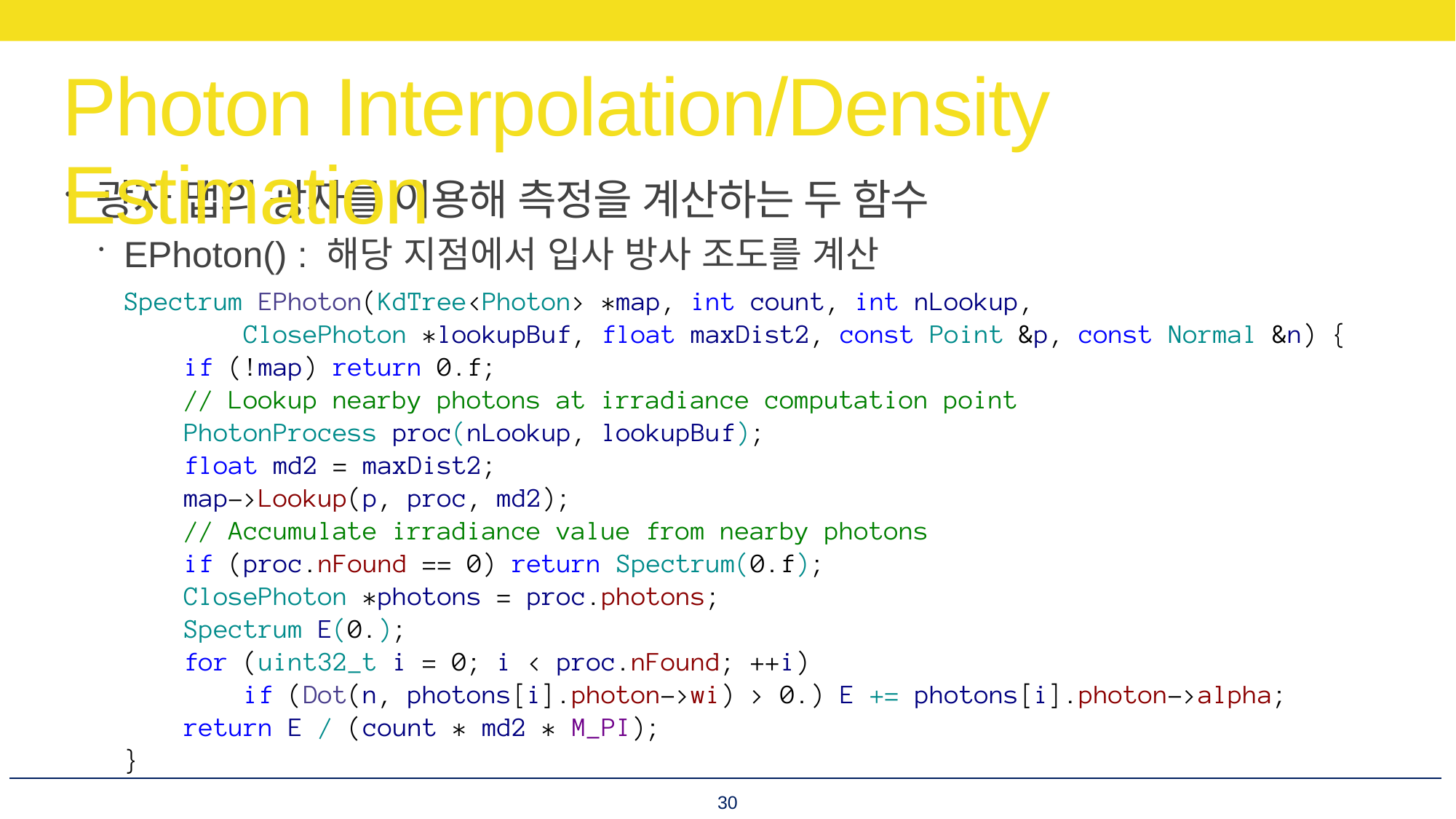

# Photon Interpolation/Density Estimation
광자 맵의 광자를 이용해 측정을 계산하는 두 함수
EPhoton() : 해당 지점에서 입사 방사 조도를 계산
Spectrum EPhoton(KdTree<Photon> *map, int count, int nLookup,
        ClosePhoton *lookupBuf, float maxDist2, const Point &p, const Normal &n) {
    if (!map) return 0.f;
    // Lookup nearby photons at irradiance computation point
    PhotonProcess proc(nLookup, lookupBuf);
    float md2 = maxDist2;
    map->Lookup(p, proc, md2);
    // Accumulate irradiance value from nearby photons
    if (proc.nFound == 0) return Spectrum(0.f);
    ClosePhoton *photons = proc.photons;
    Spectrum E(0.);
    for (uint32_t i = 0; i < proc.nFound; ++i)
        if (Dot(n, photons[i].photon->wi) > 0.) E += photons[i].photon->alpha;
    return E / (count * md2 * M_PI);
}
30